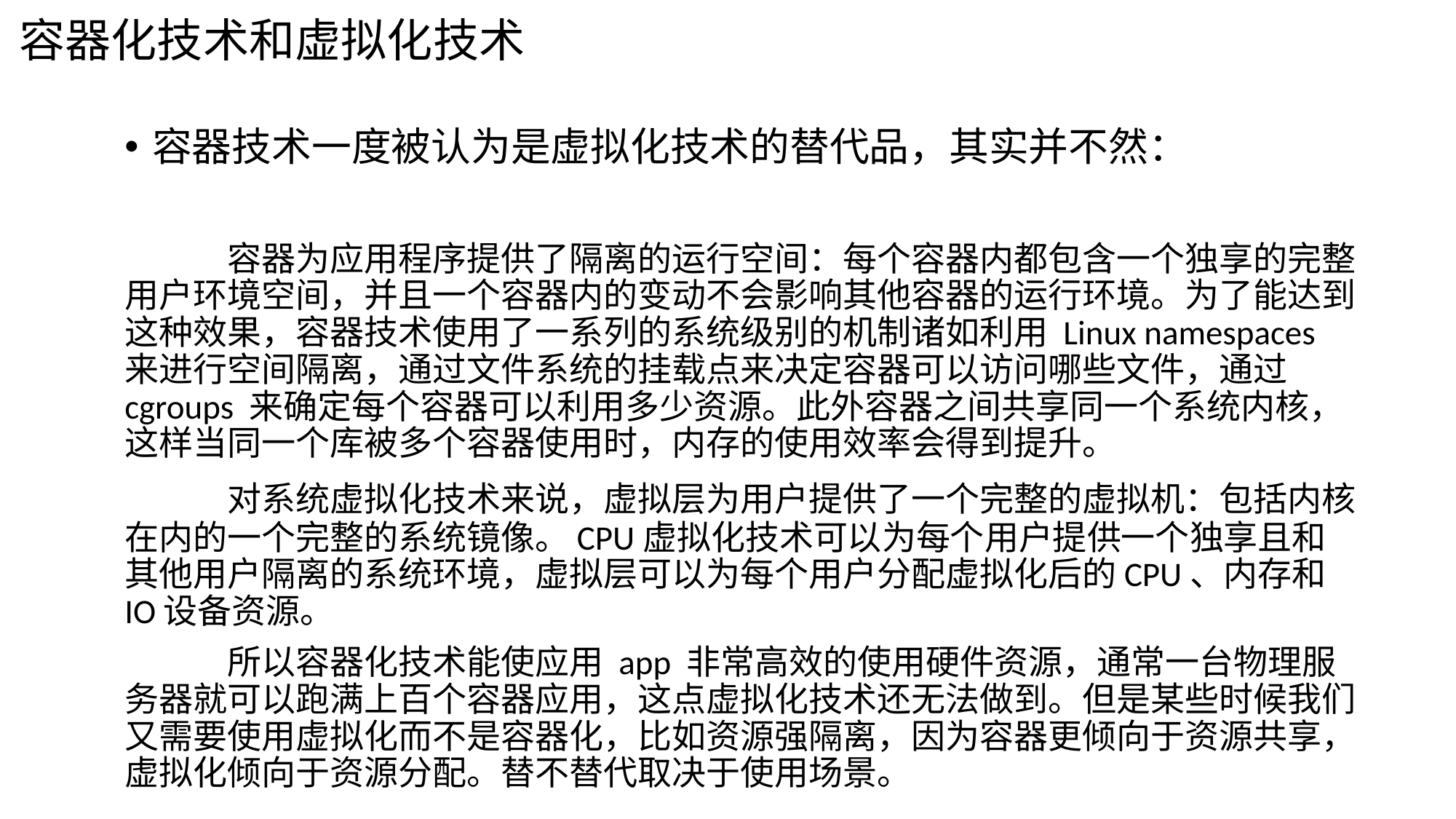

# 容器化技术和虚拟化技术
容器技术一度被认为是虚拟化技术的替代品，其实并不然：

	容器为应用程序提供了隔离的运行空间：每个容器内都包含一个独享的完整用户环境空间，并且一个容器内的变动不会影响其他容器的运行环境。为了能达到这种效果，容器技术使用了一系列的系统级别的机制诸如利用 Linux namespaces 来进行空间隔离，通过文件系统的挂载点来决定容器可以访问哪些文件，通过 cgroups 来确定每个容器可以利用多少资源。此外容器之间共享同一个系统内核，这样当同一个库被多个容器使用时，内存的使用效率会得到提升。
	对系统虚拟化技术来说，虚拟层为用户提供了一个完整的虚拟机：包括内核在内的一个完整的系统镜像。CPU虚拟化技术可以为每个用户提供一个独享且和其他用户隔离的系统环境，虚拟层可以为每个用户分配虚拟化后的CPU、内存和IO设备资源。
	所以容器化技术能使应用 app 非常高效的使用硬件资源，通常一台物理服务器就可以跑满上百个容器应用，这点虚拟化技术还无法做到。但是某些时候我们又需要使用虚拟化而不是容器化，比如资源强隔离，因为容器更倾向于资源共享，虚拟化倾向于资源分配。替不替代取决于使用场景。